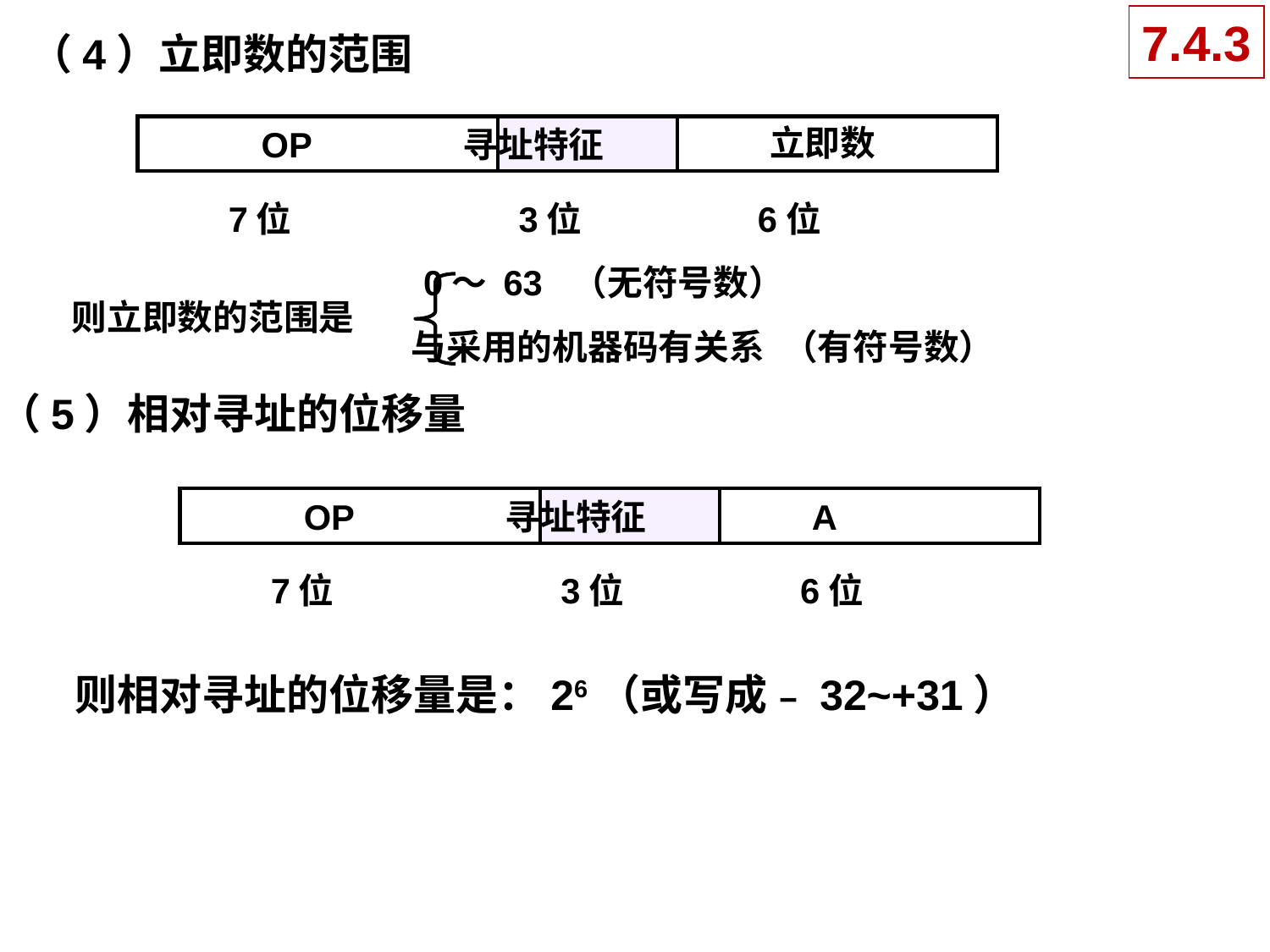

7.4.3
（4）立即数的范围
立即数

OP
寻址特征

7位
3位
6位

0～ 63
             （无符号数）

则立即数的范围是
与采用的机器码有关系
（有符号数）
（5）相对寻址的位移量

OP
寻址特征

A
7位
3位
6位

则相对寻址的位移量是：26（或写成﹣32~+31）